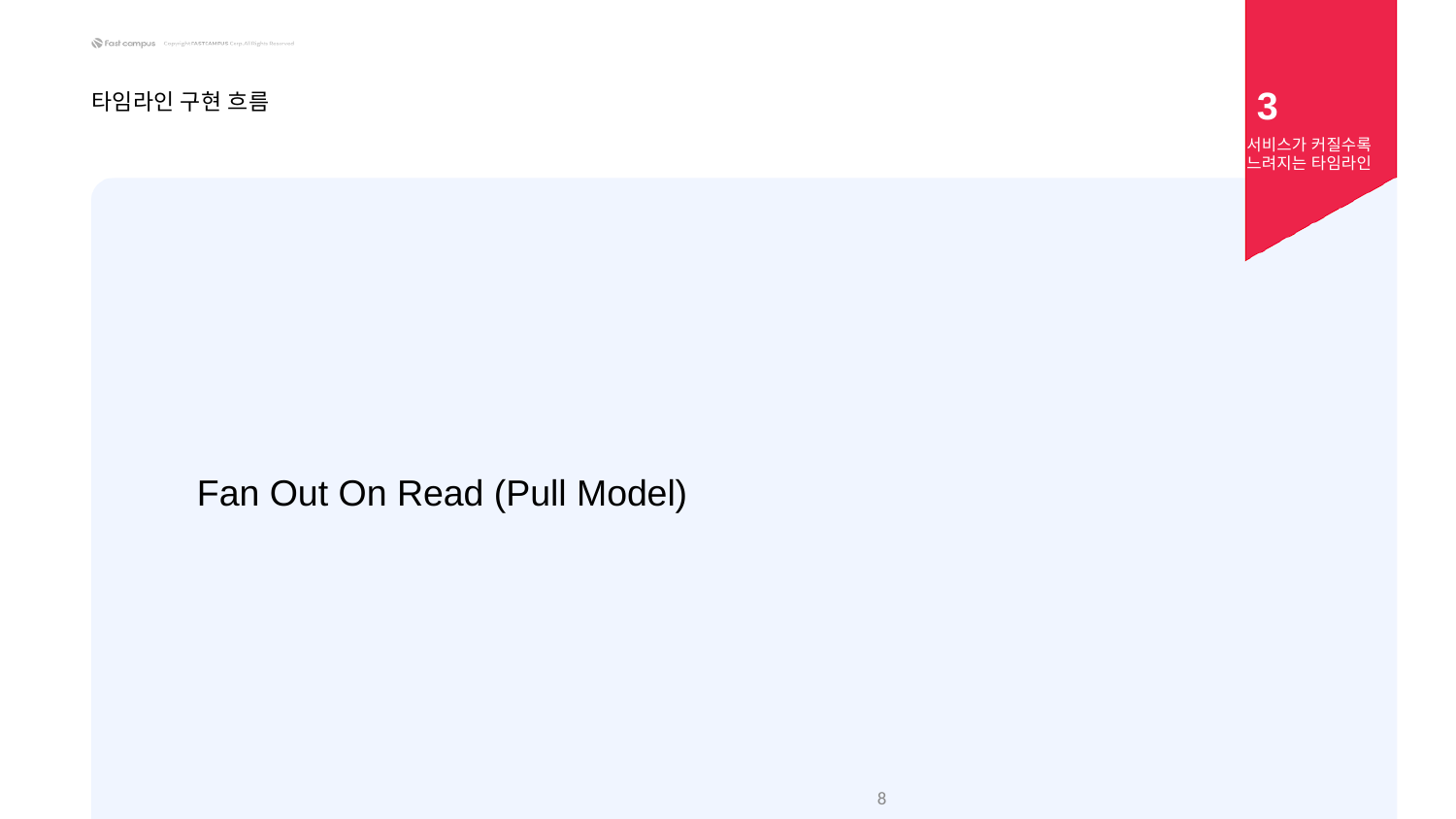

3
타임라인 구현 흐름
서비스가 커질수록 느려지는 타임라인
Fan Out On Read (Pull Model)
8